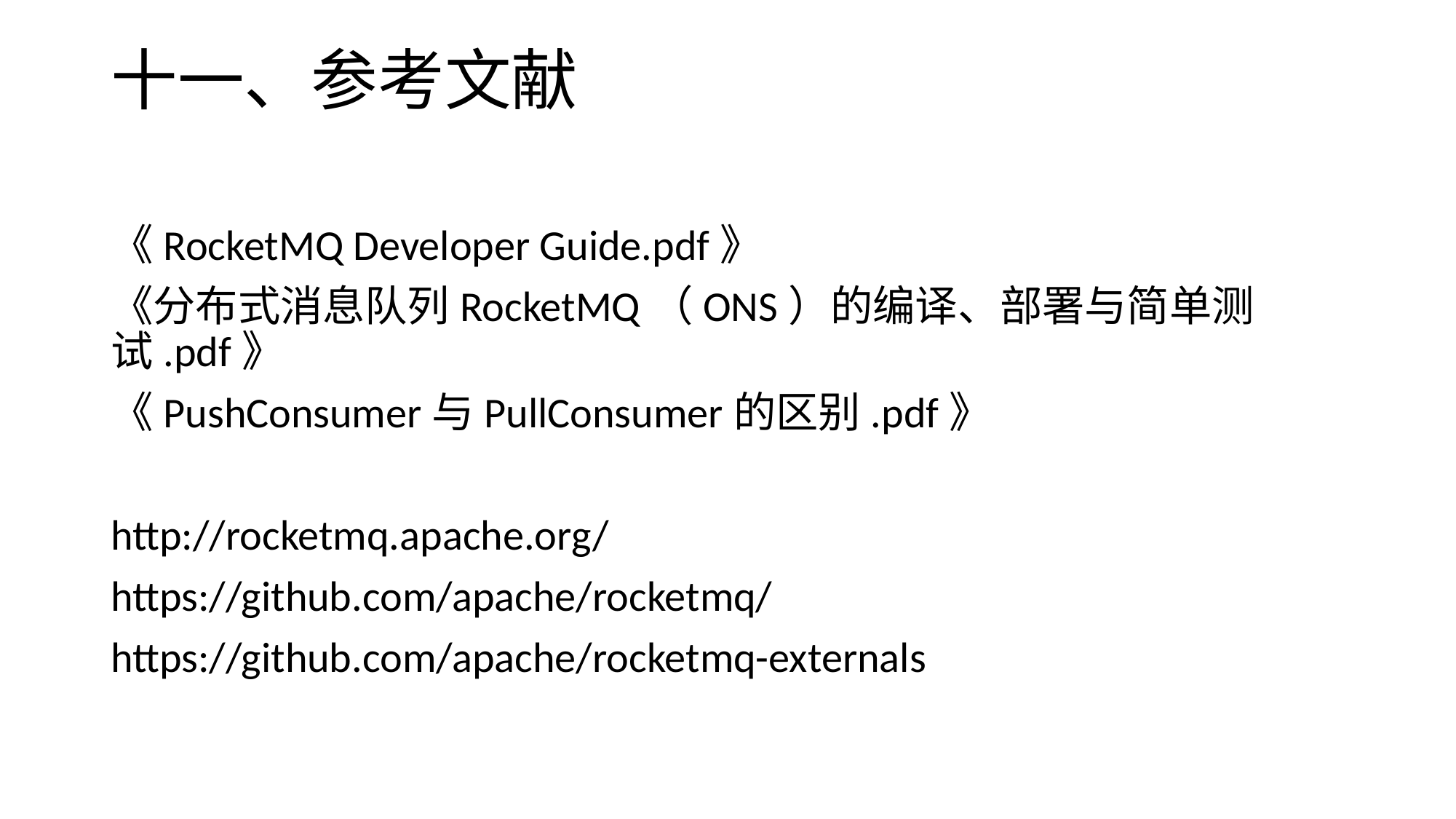

# 十一、参考文献
《RocketMQ Developer Guide.pdf》
《分布式消息队列RocketMQ（ONS）的编译、部署与简单测试.pdf》
《PushConsumer与PullConsumer的区别.pdf》

http://rocketmq.apache.org/
https://github.com/apache/rocketmq/
https://github.com/apache/rocketmq-externals